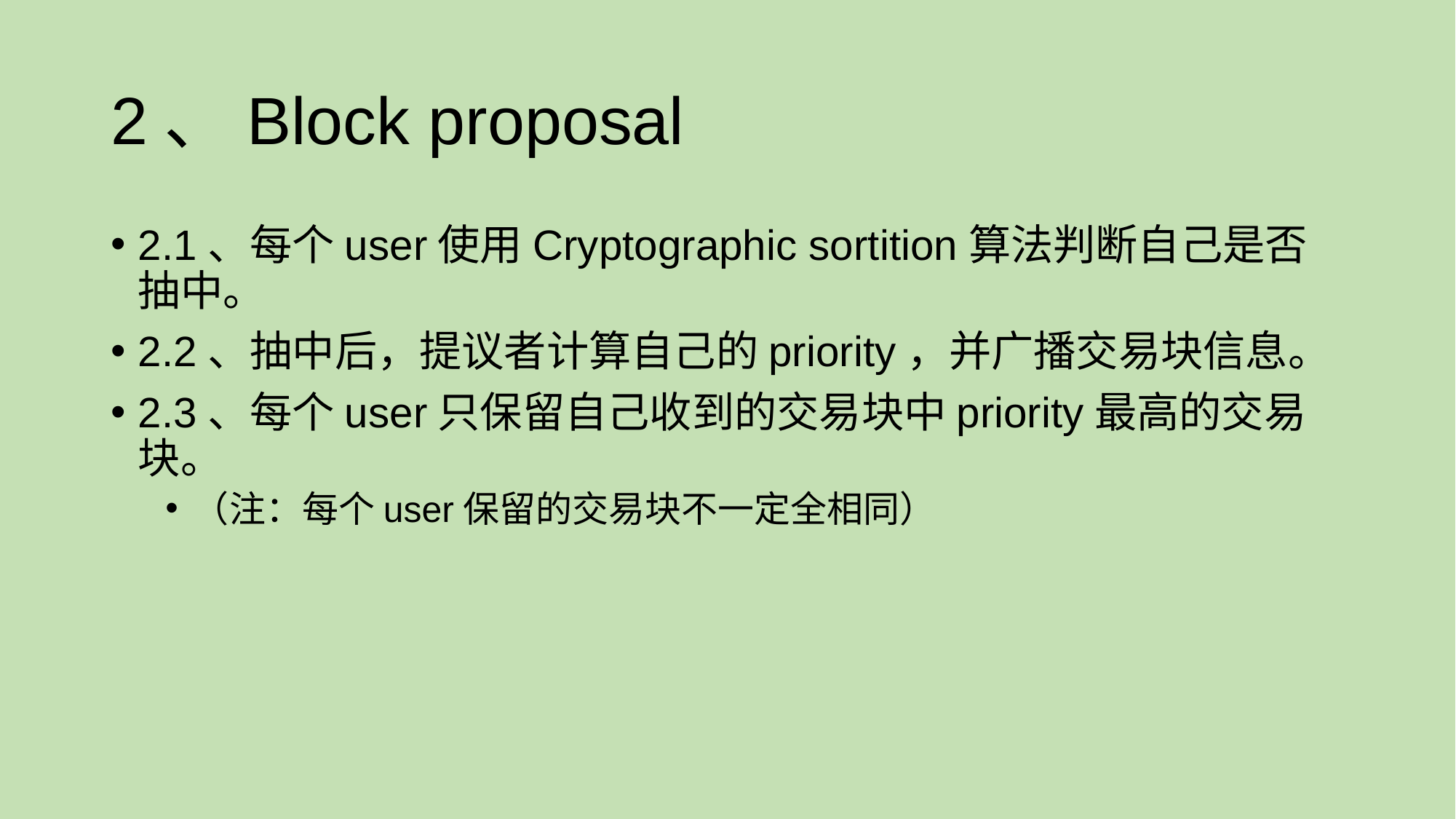

# 2、Block proposal
2.1、每个user使用Cryptographic sortition算法判断自己是否抽中。
2.2、抽中后，提议者计算自己的priority，并广播交易块信息。
2.3、每个user只保留自己收到的交易块中priority最高的交易块。
（注：每个user保留的交易块不一定全相同）